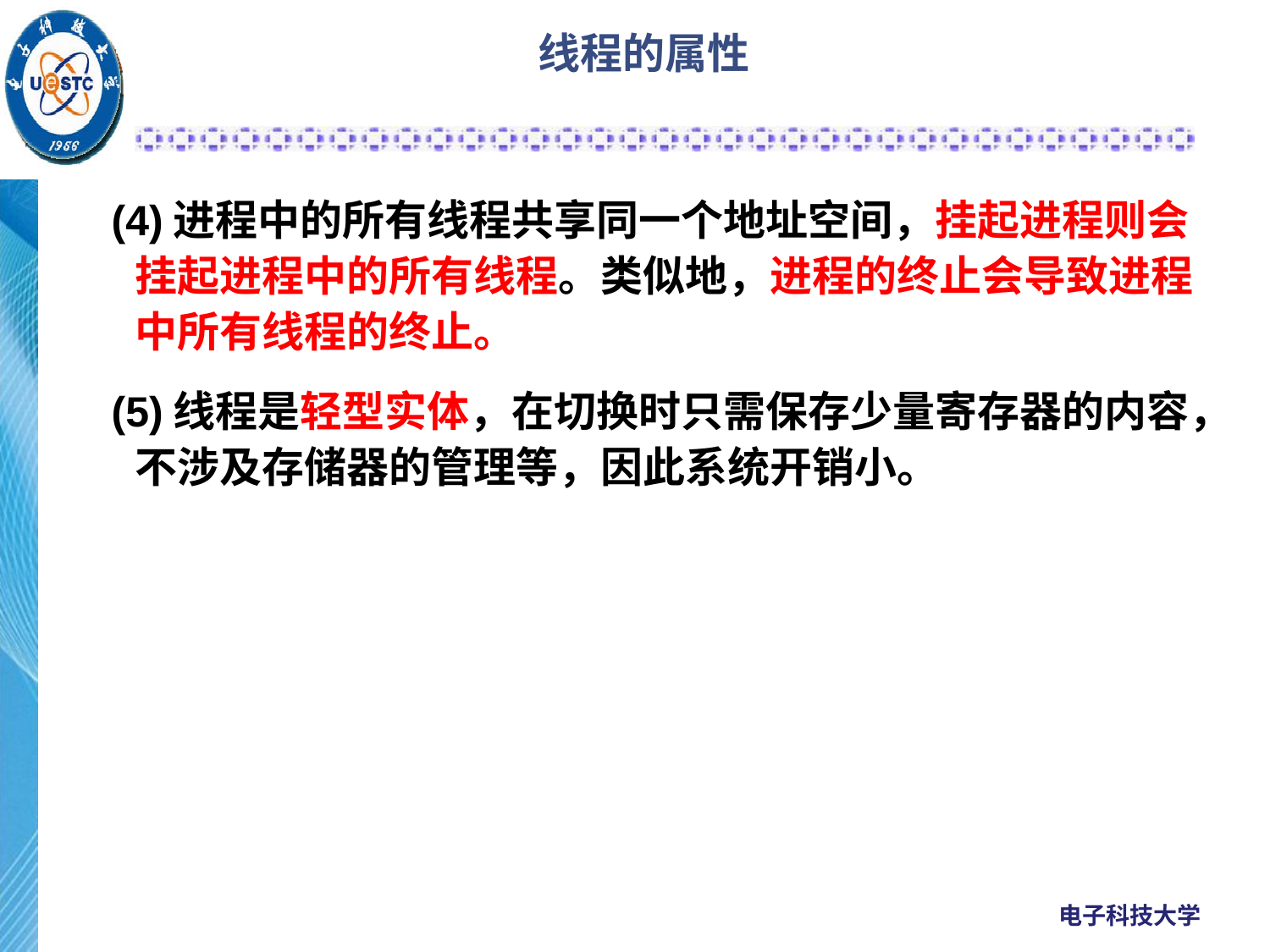

# 线程的属性
(4)进程中的所有线程共享同一个地址空间，挂起进程则会挂起进程中的所有线程。类似地，进程的终止会导致进程中所有线程的终止。
(5)线程是轻型实体，在切换时只需保存少量寄存器的内容，不涉及存储器的管理等，因此系统开销小。